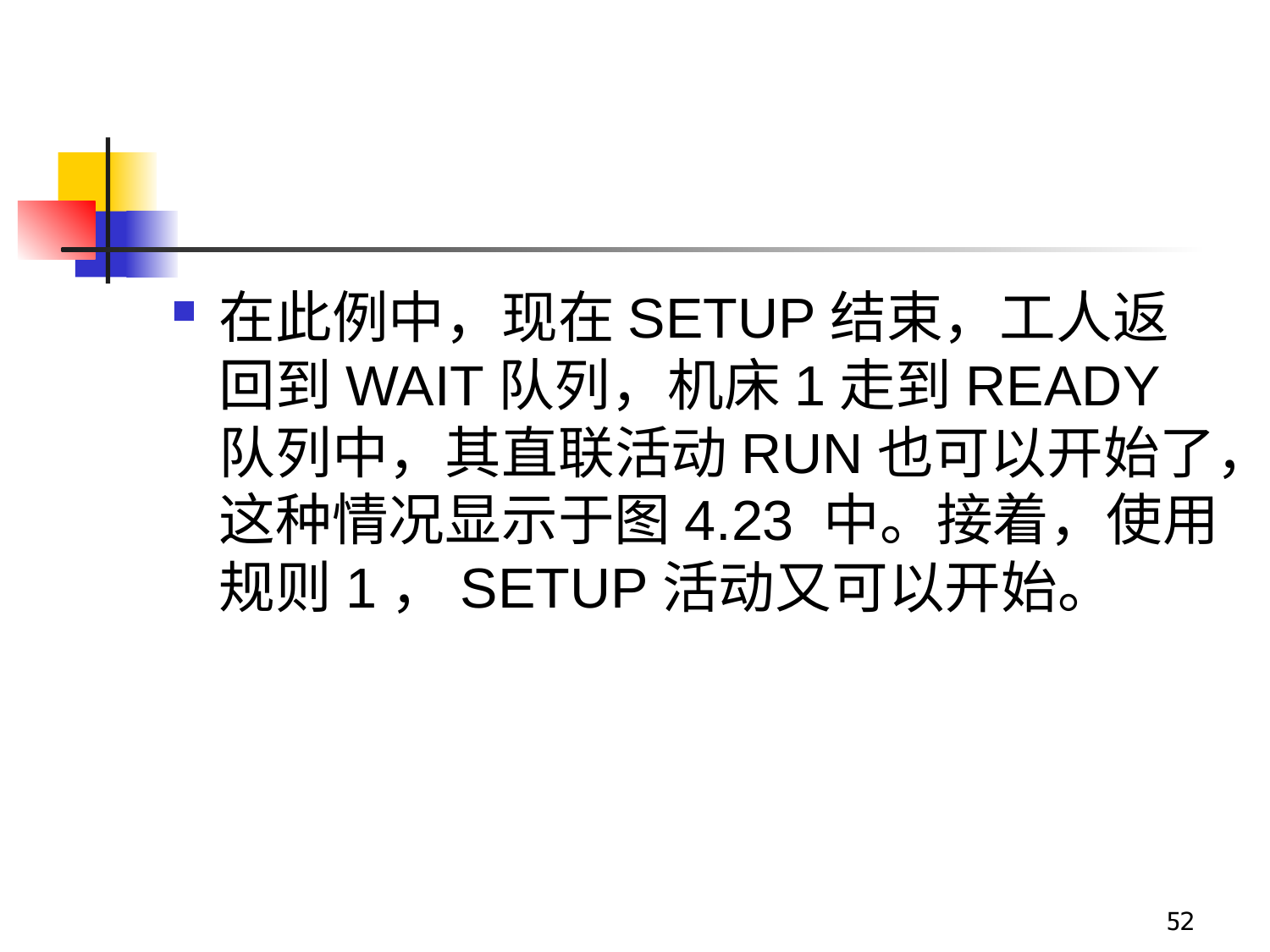

#
在此例中，现在SETUP结束，工人返回到WAIT队列，机床1走到READY队列中，其直联活动RUN也可以开始了，这种情况显示于图4.23 中。接着，使用规则1，SETUP活动又可以开始。
52